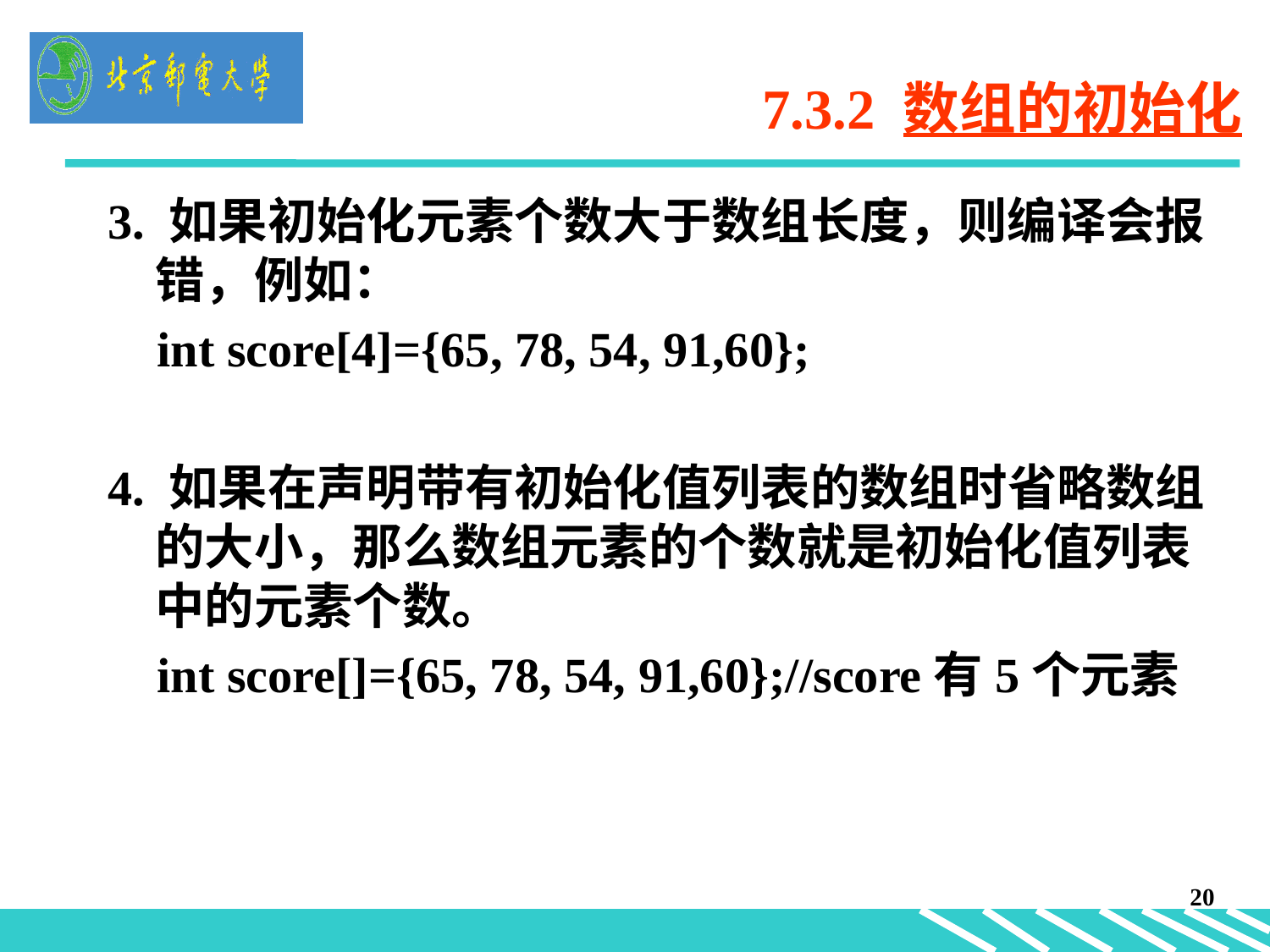

# 7.3.2 数组的初始化
3. 如果初始化元素个数大于数组长度，则编译会报错，例如：
    int score[4]={65, 78, 54, 91,60};

4. 如果在声明带有初始化值列表的数组时省略数组的大小，那么数组元素的个数就是初始化值列表中的元素个数。
    int score[]={65, 78, 54, 91,60};//score有5个元素

20